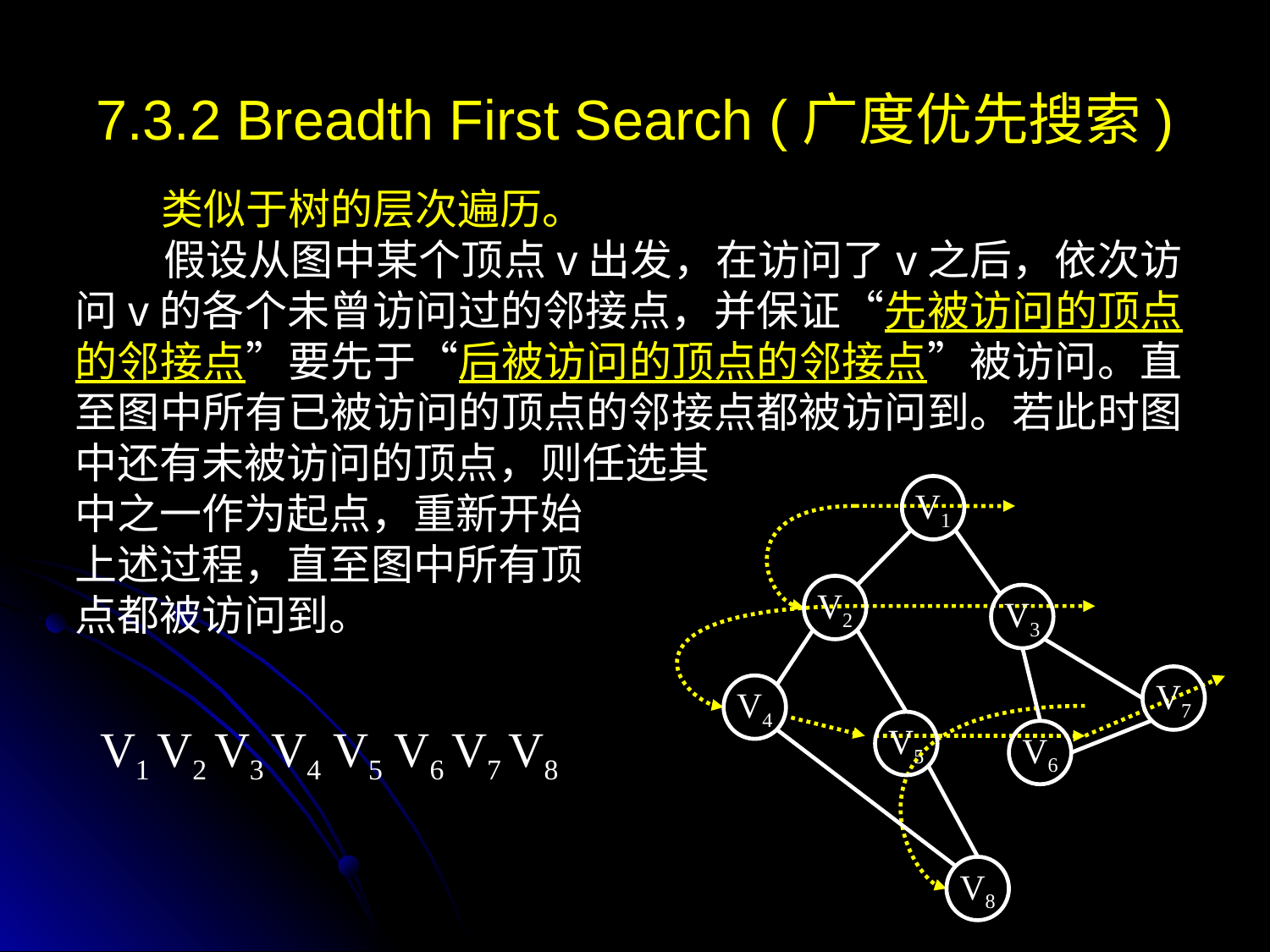

7.3.2 Breadth First Search (广度优先搜索)
        类似于树的层次遍历。
        假设从图中某个顶点v出发，在访问了v之后，依次访问v的各个未曾访问过的邻接点，并保证“先被访问的顶点的邻接点”要先于“后被访问的顶点的邻接点”被访问。直至图中所有已被访问的顶点的邻接点都被访问到。若此时图中还有未被访问的顶点，则任选其
中之一作为起点，重新开始
上述过程，直至图中所有顶
点都被访问到。
V1

V2
V3

V7
V4

V1 V2 V3 V4 V5 V6 V7 V8
V5

V6

V8